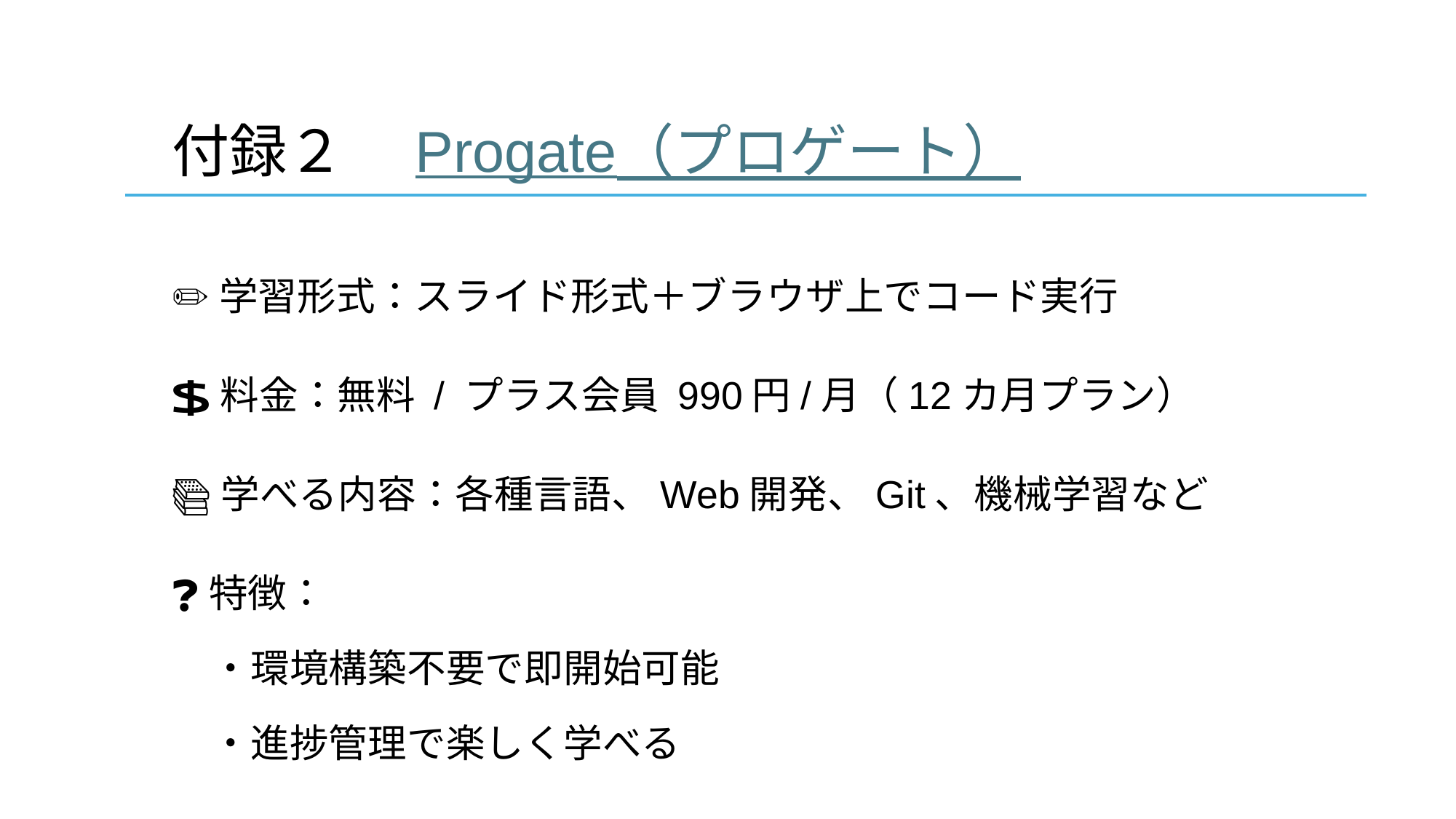

# 付録２　Progate（プロゲート）
✏学習形式：スライド形式＋ブラウザ上でコード実行
💲料金：無料 / プラス会員 990円/月（12カ月プラン）
📚学べる内容：各種言語、Web開発、Git、機械学習など
❓特徴：
　・環境構築不要で即開始可能
　・進捗管理で楽しく学べる